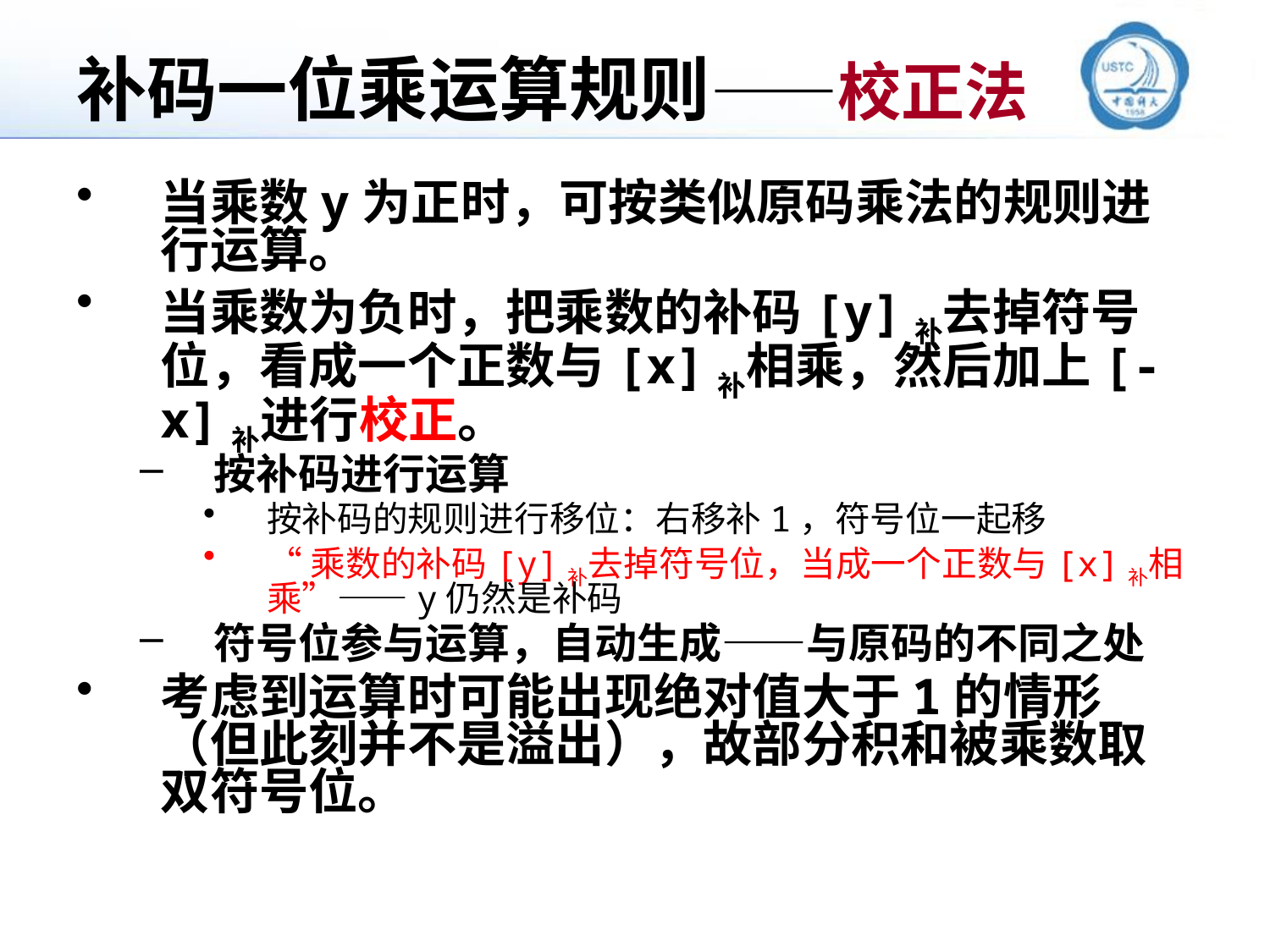

# 补码一位乘运算规则——校正法
当乘数y为正时，可按类似原码乘法的规则进行运算。
当乘数为负时，把乘数的补码[y]补去掉符号位，看成一个正数与[x]补相乘，然后加上[-x]补进行校正。
按补码进行运算
按补码的规则进行移位：右移补1，符号位一起移
“乘数的补码[y]补去掉符号位，当成一个正数与[x]补相乘”——y仍然是补码
符号位参与运算，自动生成——与原码的不同之处
考虑到运算时可能出现绝对值大于1的情形（但此刻并不是溢出），故部分积和被乘数取双符号位。